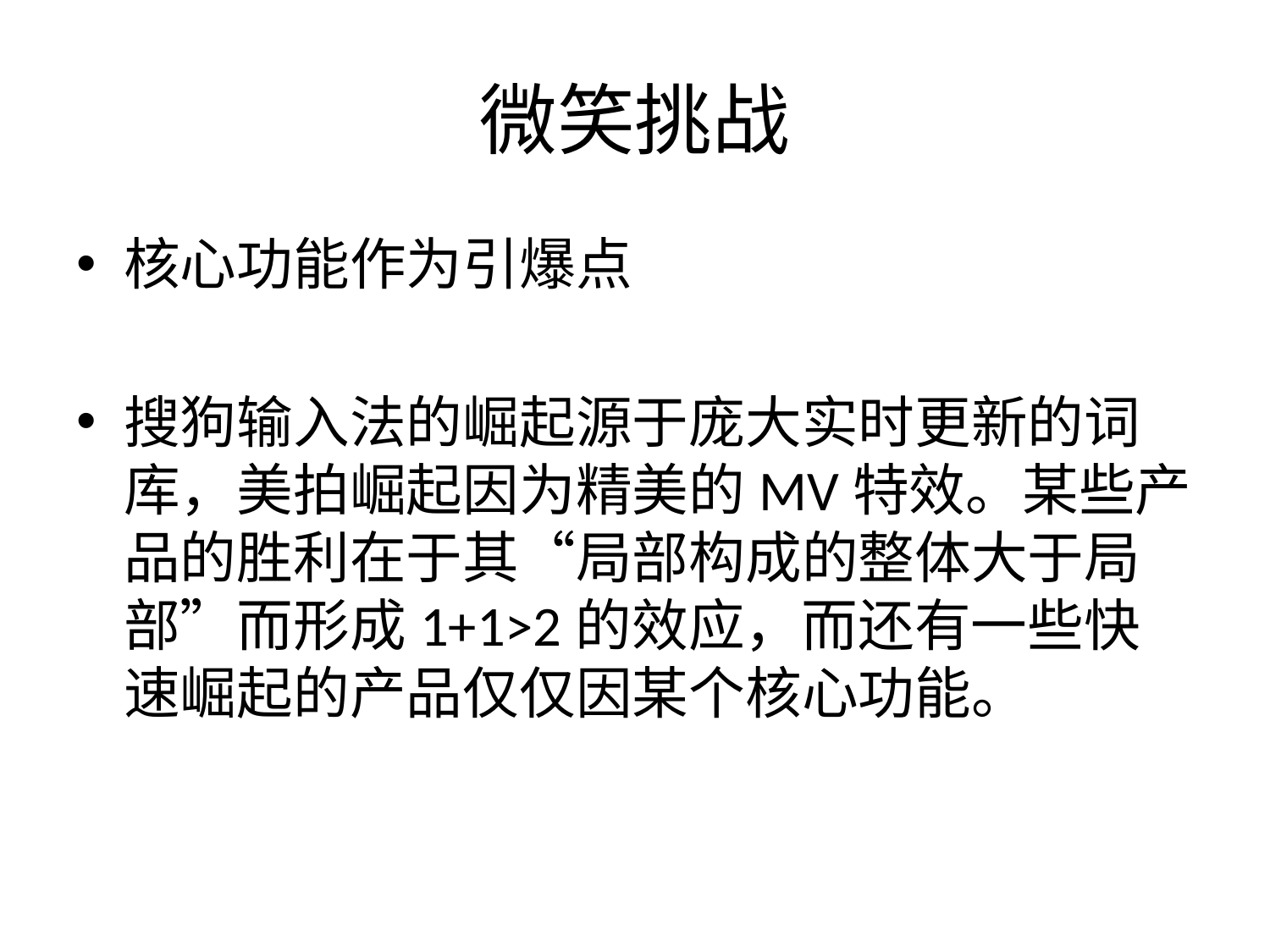

# 微笑挑战
核心功能作为引爆点

搜狗输入法的崛起源于庞大实时更新的词库，美拍崛起因为精美的MV特效。某些产品的胜利在于其“局部构成的整体大于局部”而形成1+1>2的效应，而还有一些快速崛起的产品仅仅因某个核心功能。